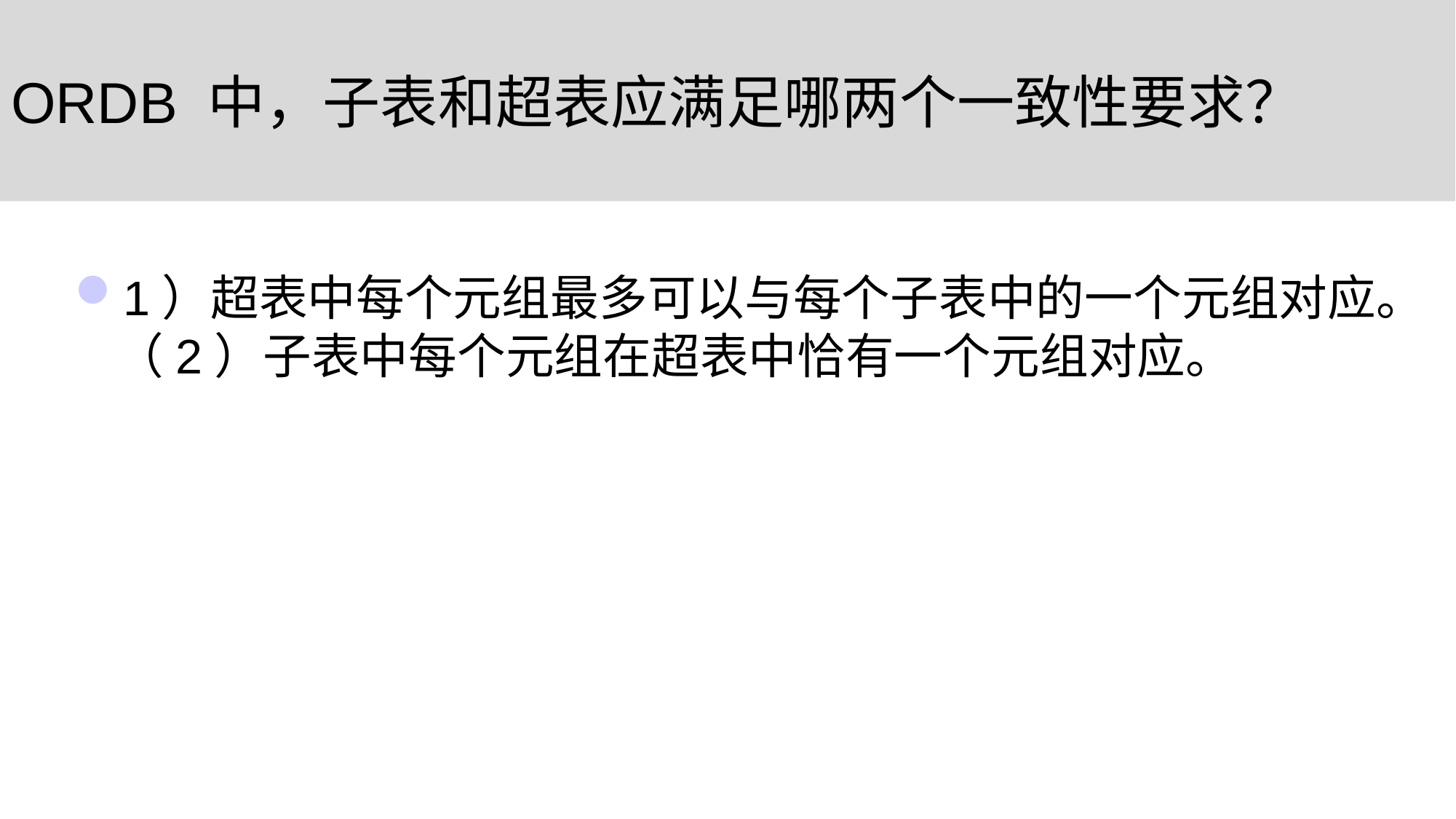

# ORDB 中，子表和超表应满足哪两个一致性要求？
1）超表中每个元组最多可以与每个子表中的一个元组对应。
（2）子表中每个元组在超表中恰有一个元组对应。